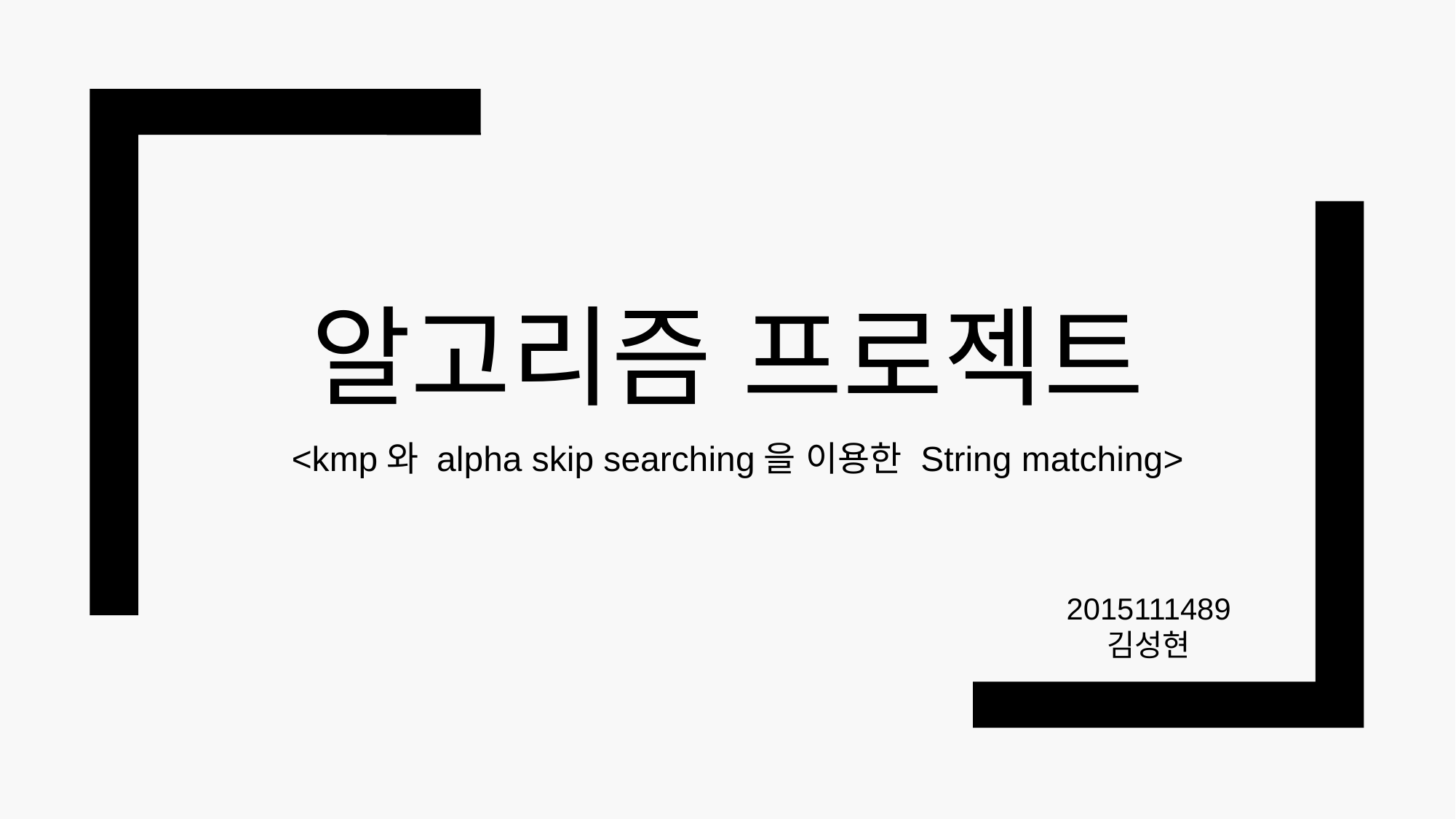

# 알고리즘 프로젝트
<kmp와 alpha skip searching을 이용한 String matching>
2015111489
김성현